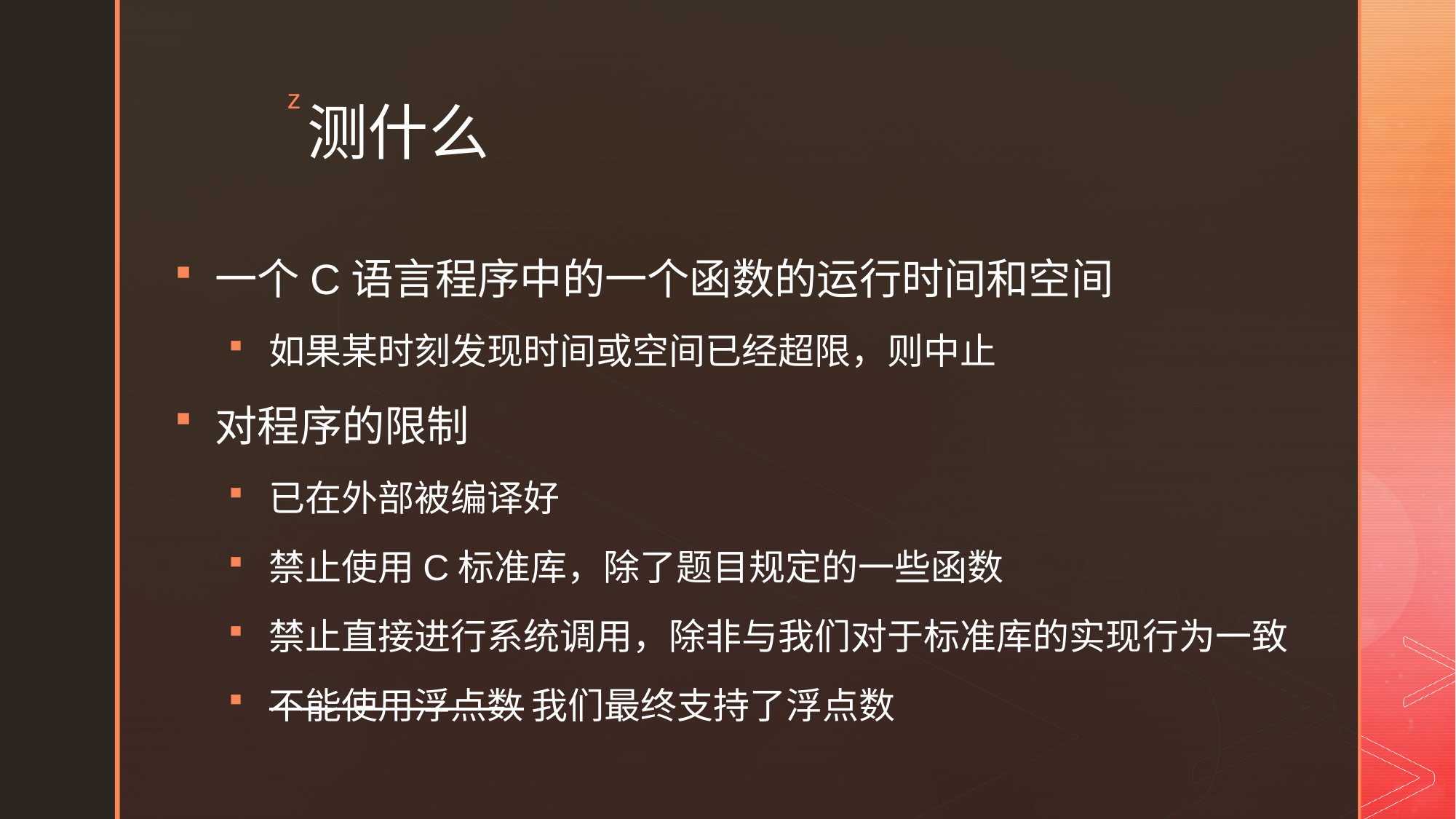

# 测什么
一个C语言程序中的一个函数的运行时间和空间
如果某时刻发现时间或空间已经超限，则中止
对程序的限制
已在外部被编译好
禁止使用C标准库，除了题目规定的一些函数
禁止直接进行系统调用，除非与我们对于标准库的实现行为一致
不能使用浮点数 我们最终支持了浮点数